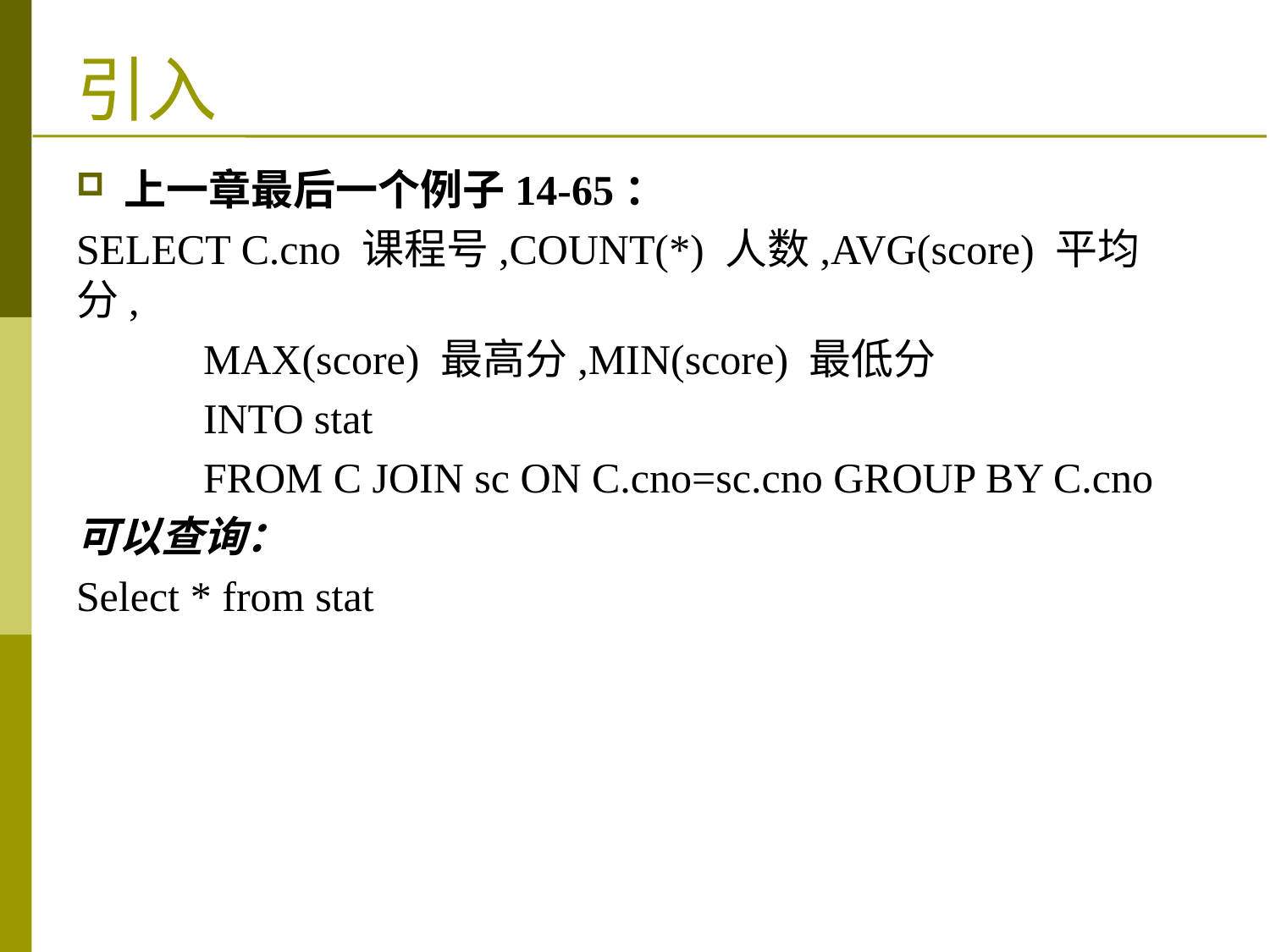

# 引入
上一章最后一个例子14-65：
SELECT C.cno 课程号,COUNT(*) 人数,AVG(score) 平均分,
	MAX(score) 最高分,MIN(score) 最低分
	INTO stat
	FROM C JOIN sc ON C.cno=sc.cno GROUP BY C.cno
可以查询：
Select * from stat